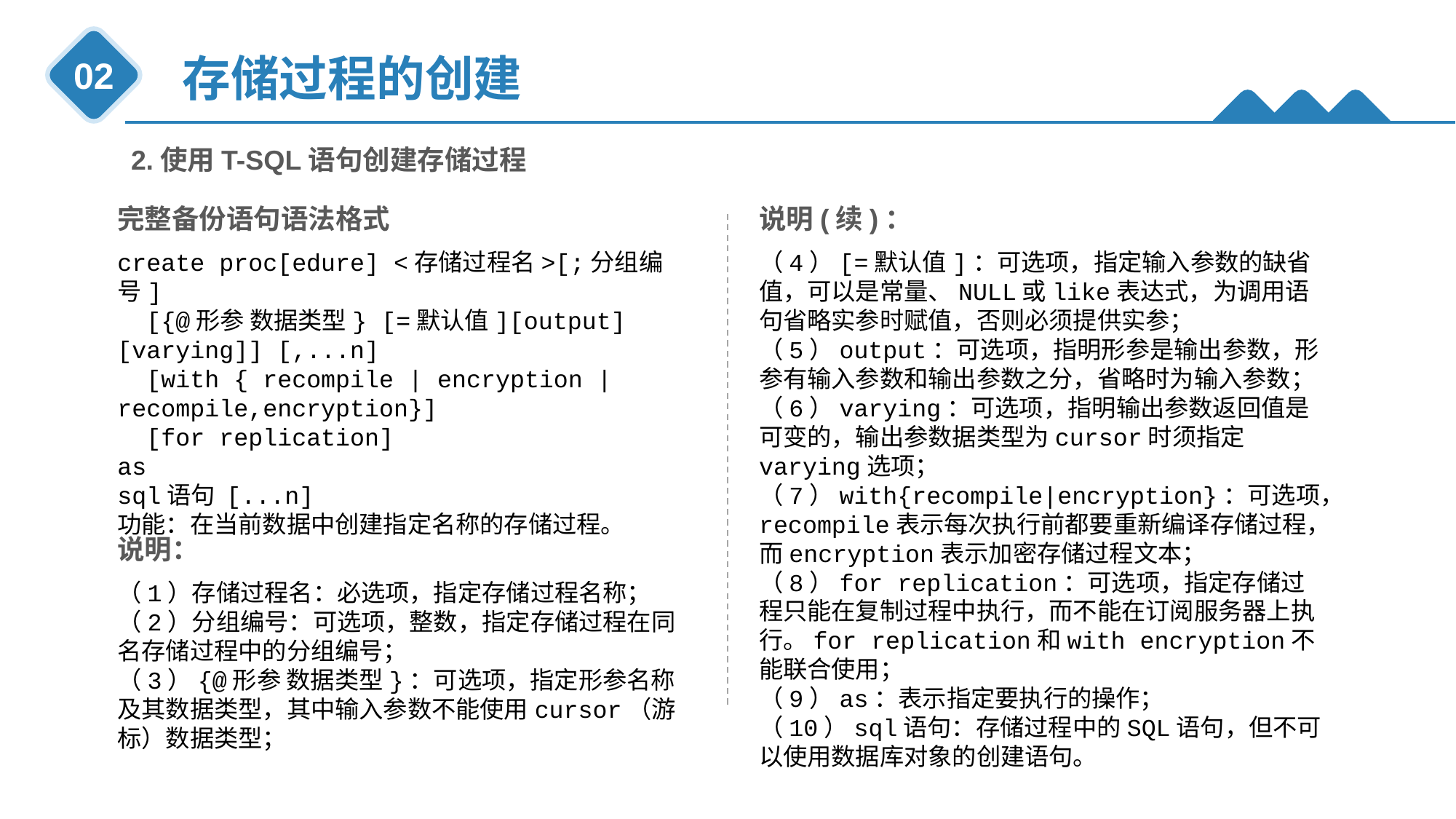

存储过程的创建
02

2.使用T-SQL语句创建存储过程
说明(续)：
（4）[=默认值]：可选项，指定输入参数的缺省值，可以是常量、NULL或like表达式，为调用语句省略实参时赋值，否则必须提供实参；
（5）output：可选项，指明形参是输出参数，形参有输入参数和输出参数之分，省略时为输入参数；
（6）varying：可选项，指明输出参数返回值是可变的，输出参数据类型为cursor时须指定varying选项；
（7）with{recompile|encryption}：可选项，recompile表示每次执行前都要重新编译存储过程，而encryption表示加密存储过程文本；
（8）for replication：可选项，指定存储过程只能在复制过程中执行，而不能在订阅服务器上执行。for replication和with encryption不能联合使用；
（9）as：表示指定要执行的操作；
（10）sql语句：存储过程中的SQL语句，但不可以使用数据库对象的创建语句。
完整备份语句语法格式
create proc[edure] <存储过程名>[;分组编号]
  [{@形参 数据类型} [=默认值][output][varying]] [,...n]
  [with { recompile | encryption | recompile,encryption}]
  [for replication]
as
sql语句 [...n]
功能：在当前数据中创建指定名称的存储过程。
说明：
（1）存储过程名：必选项，指定存储过程名称；
（2）分组编号：可选项，整数，指定存储过程在同名存储过程中的分组编号；
（3）{@形参 数据类型}：可选项，指定形参名称及其数据类型，其中输入参数不能使用cursor（游标）数据类型；